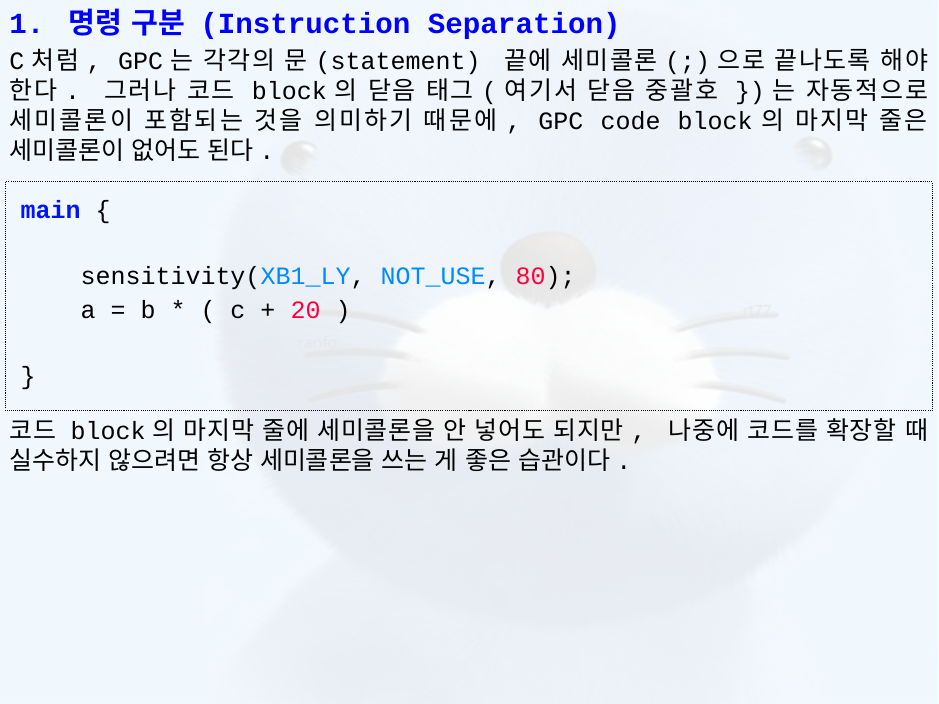

1. 명령 구분 (Instruction Separation)
C처럼, GPC는 각각의 문(statement) 끝에 세미콜론(;)으로 끝나도록 해야 한다. 그러나 코드 block의 닫음 태그(여기서 닫음 중괄호 })는 자동적으로 세미콜론이 포함되는 것을 의미하기 때문에, GPC code block의 마지막 줄은 세미콜론이 없어도 된다.

코드 block의 마지막 줄에 세미콜론을 안 넣어도 되지만, 나중에 코드를 확장할 때 실수하지 않으려면 항상 세미콜론을 쓰는 게 좋은 습관이다.

main {

    sensitivity(XB1_LY, NOT_USE, 80);
    a = b * ( c + 20 )

}